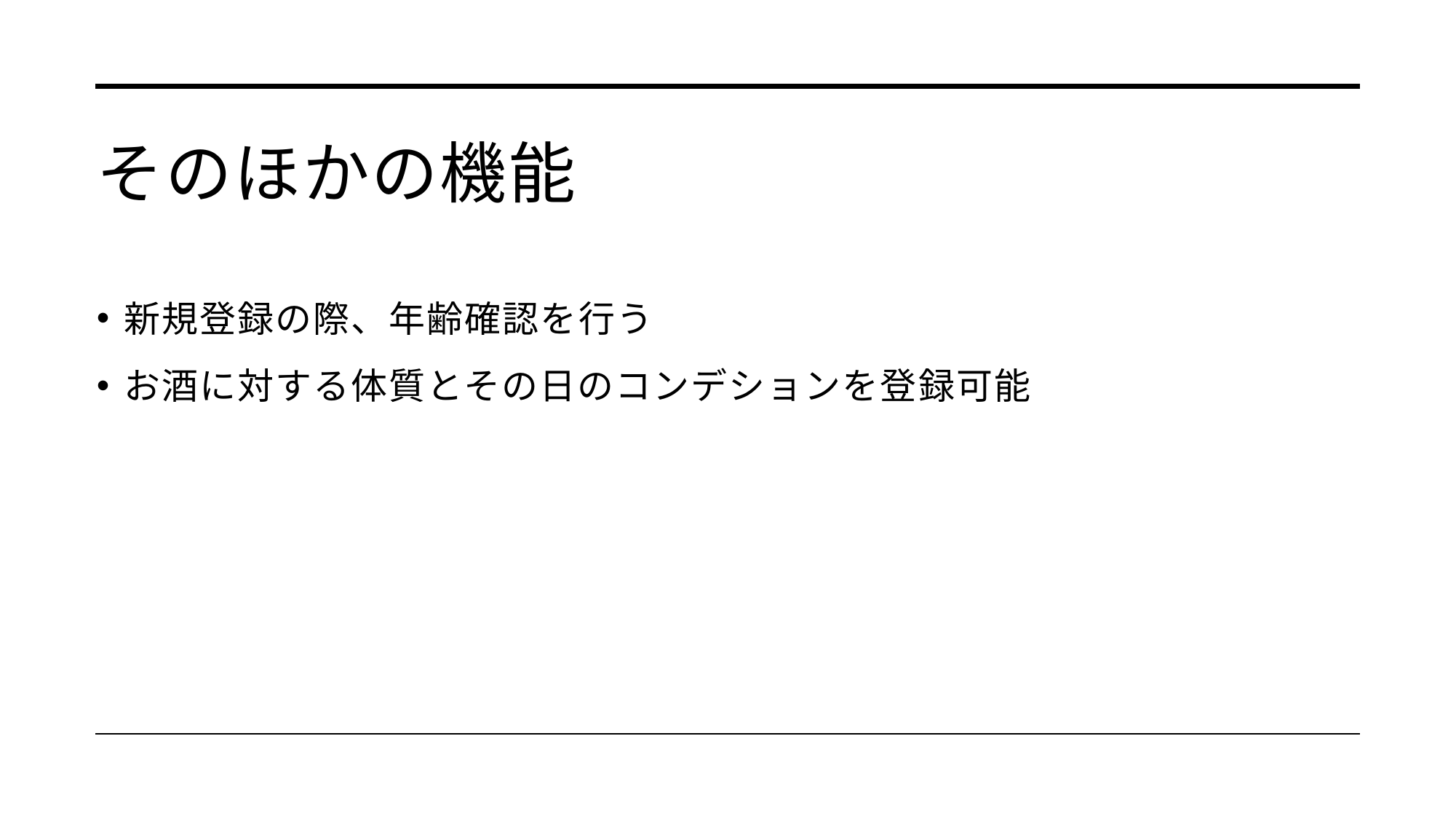

# そのほかの機能
新規登録の際、年齢確認を行う
お酒に対する体質とその日のコンデションを登録可能